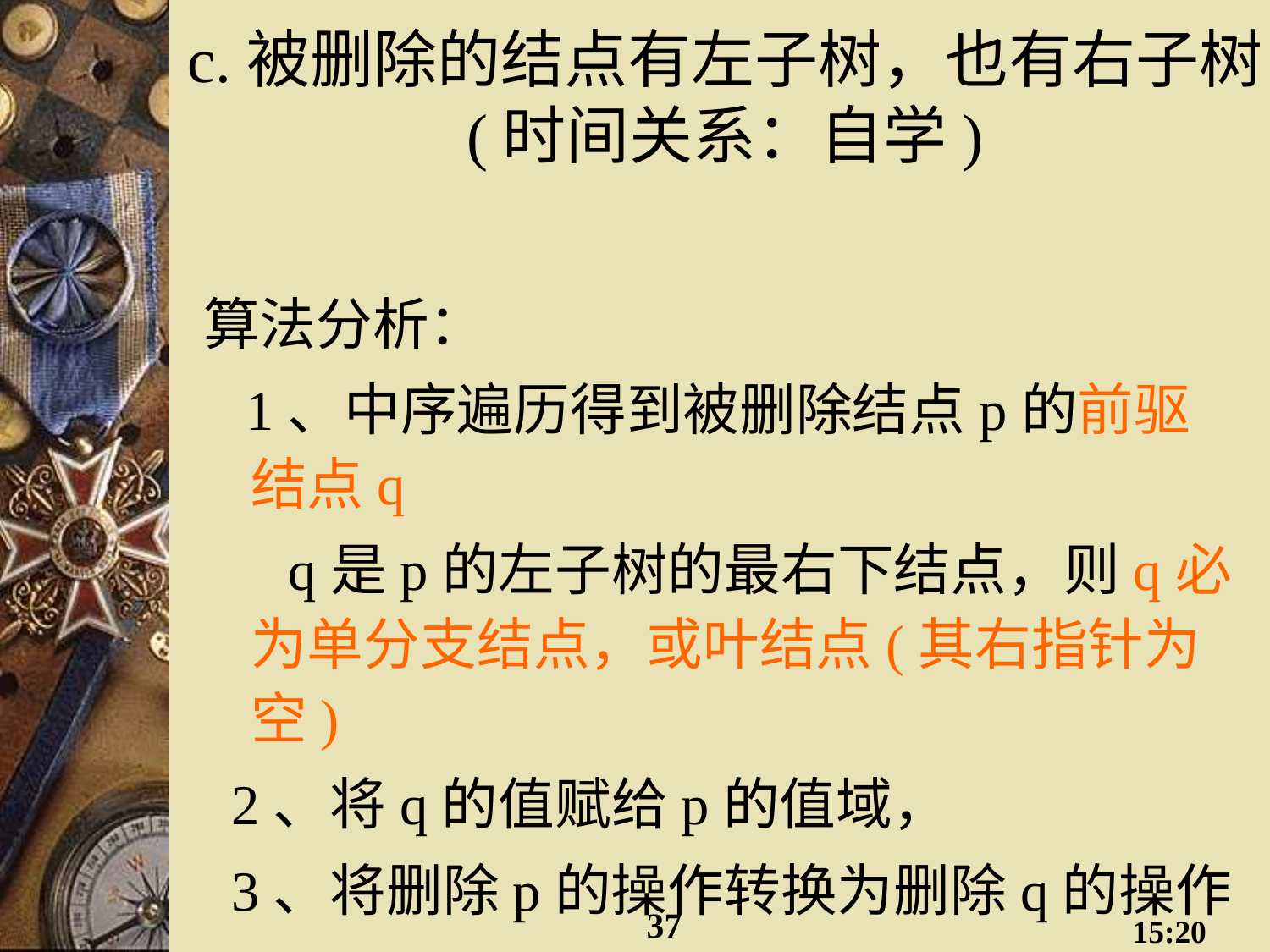

# c.被删除的结点有左子树，也有右子树 (时间关系：自学)
算法分析：
   1、中序遍历得到被删除结点p的前驱结点q
      q是p的左子树的最右下结点，则q必为单分支结点，或叶结点(其右指针为空)
  2、将q的值赋给p的值域，
  3、将删除p的操作转换为删除q的操作